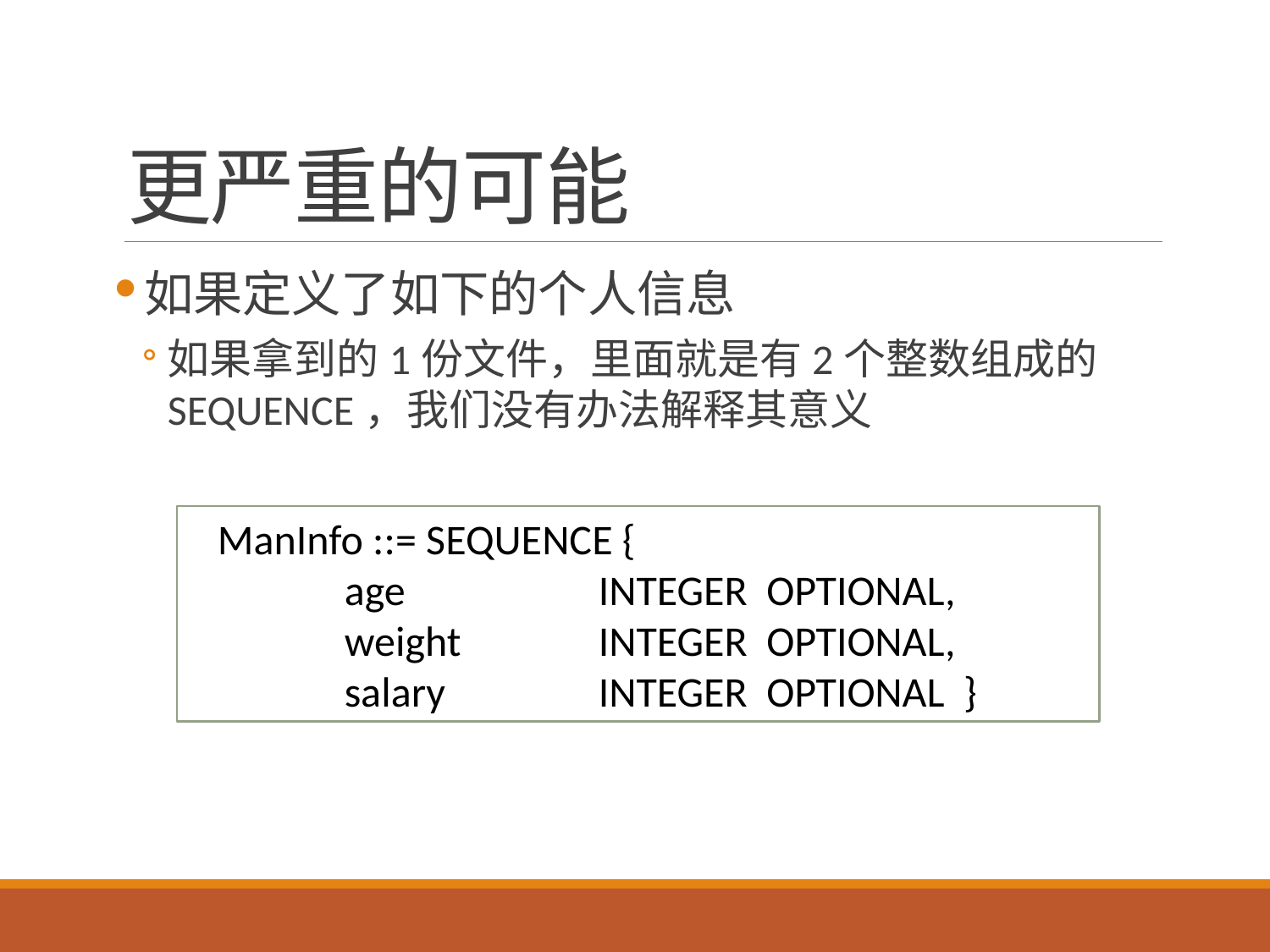

# 更严重的可能
如果定义了如下的个人信息
如果拿到的1份文件，里面就是有2个整数组成的SEQUENCE，我们没有办法解释其意义

ManInfo ::= SEQUENCE {
	age		INTEGER  OPTIONAL,
	weight		INTEGER  OPTIONAL,
	salary		INTEGER  OPTIONAL  }
76